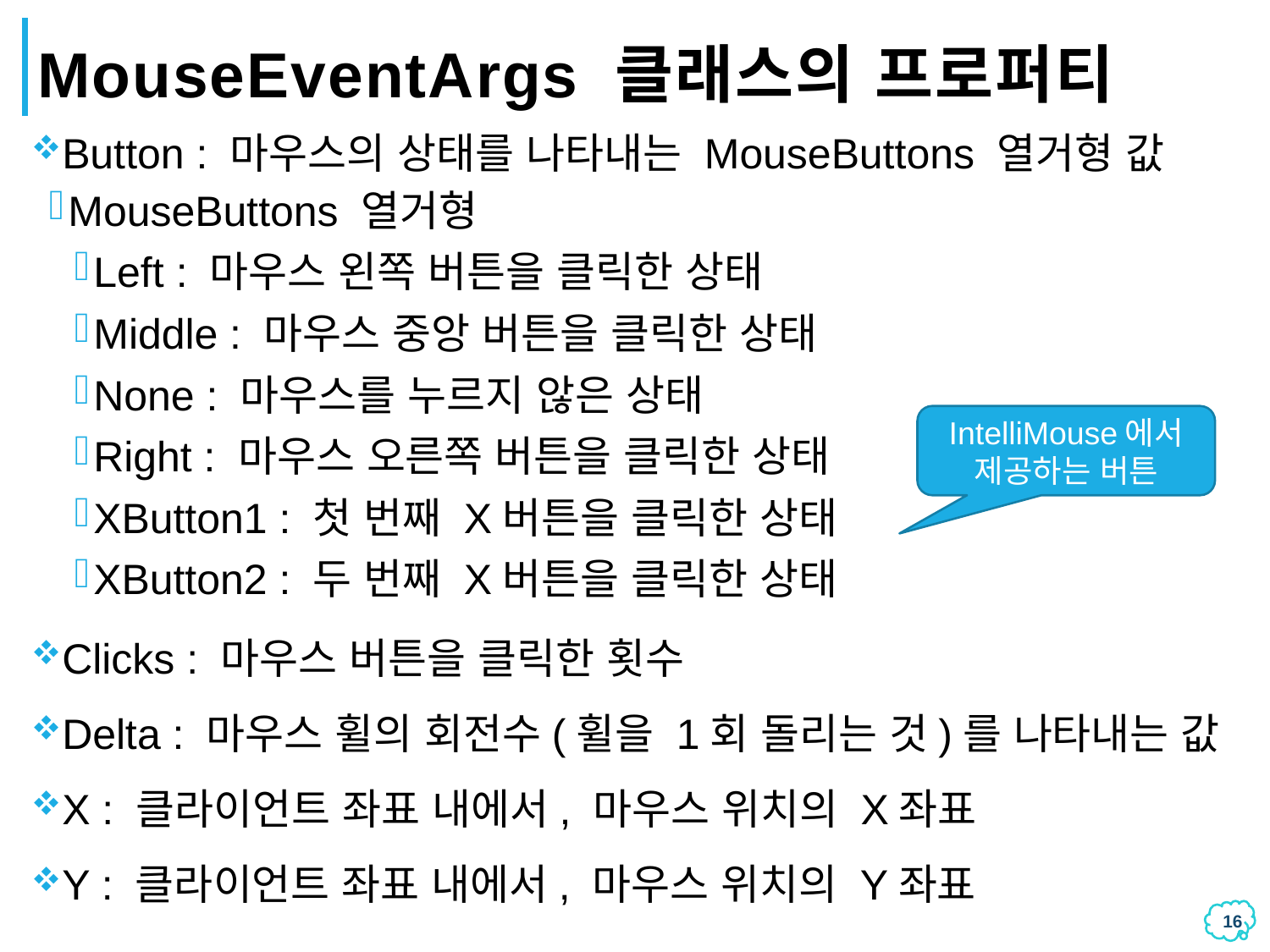

# MouseEventArgs 클래스의 프로퍼티
Button : 마우스의 상태를 나타내는 MouseButtons 열거형 값
MouseButtons 열거형
Left : 마우스 왼쪽 버튼을 클릭한 상태
Middle : 마우스 중앙 버튼을 클릭한 상태
None : 마우스를 누르지 않은 상태
Right : 마우스 오른쪽 버튼을 클릭한 상태
XButton1 : 첫 번째 X버튼을 클릭한 상태
XButton2 : 두 번째 X버튼을 클릭한 상태
Clicks : 마우스 버튼을 클릭한 횟수
Delta : 마우스 휠의 회전수(휠을 1회 돌리는 것)를 나타내는 값
X : 클라이언트 좌표 내에서, 마우스 위치의 X좌표
Y : 클라이언트 좌표 내에서, 마우스 위치의 Y좌표

IntelliMouse에서 제공하는 버튼
16